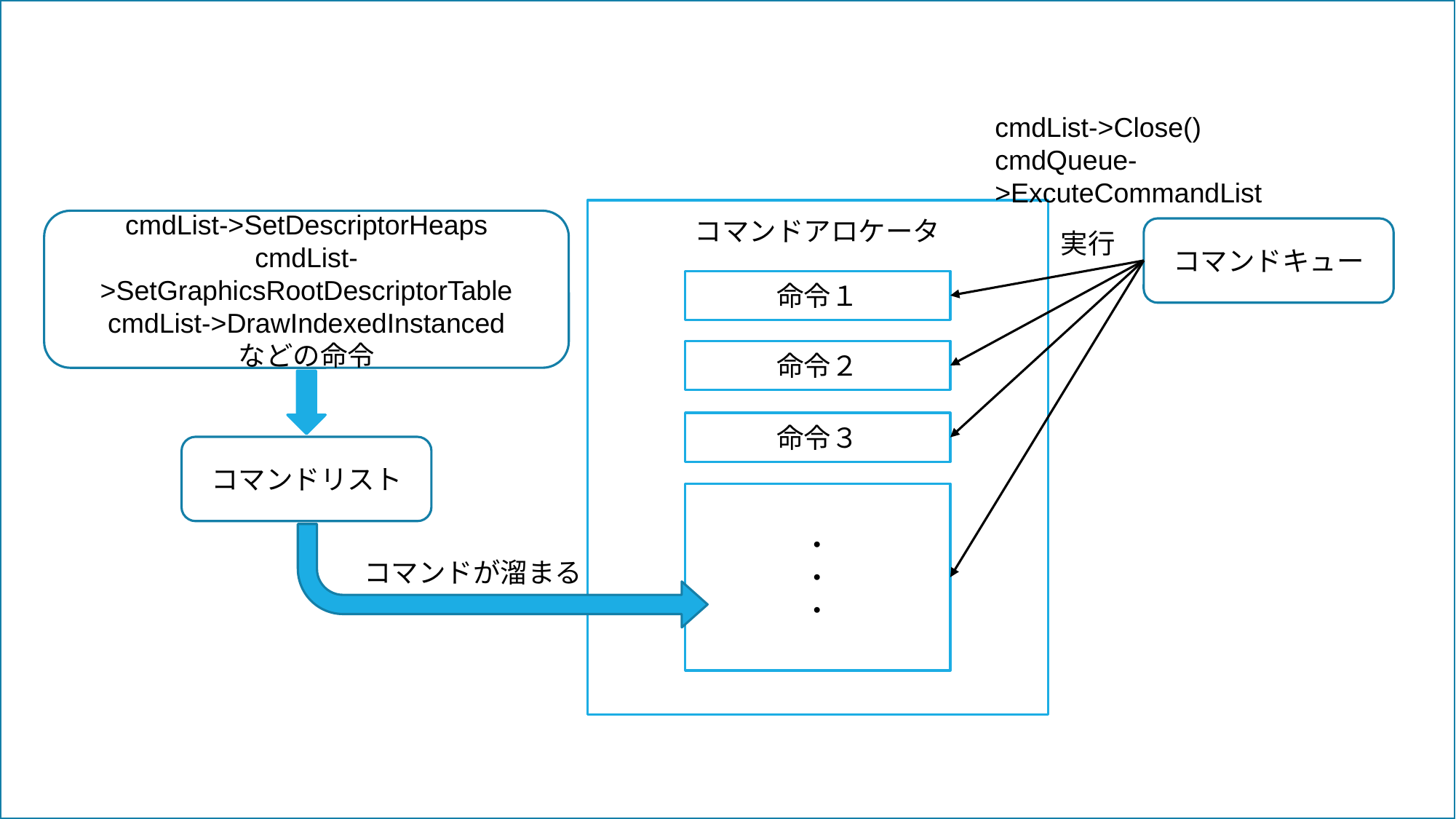

cmdList->Close()
cmdQueue->ExcuteCommandList

コマンドアロケータ
命令１
命令２
命令３
・
・
・
cmdList->SetDescriptorHeaps
cmdList->SetGraphicsRootDescriptorTable
cmdList->DrawIndexedInstanced
などの命令

コマンドリスト

コマンドキュー
実行
コマンドが溜まる